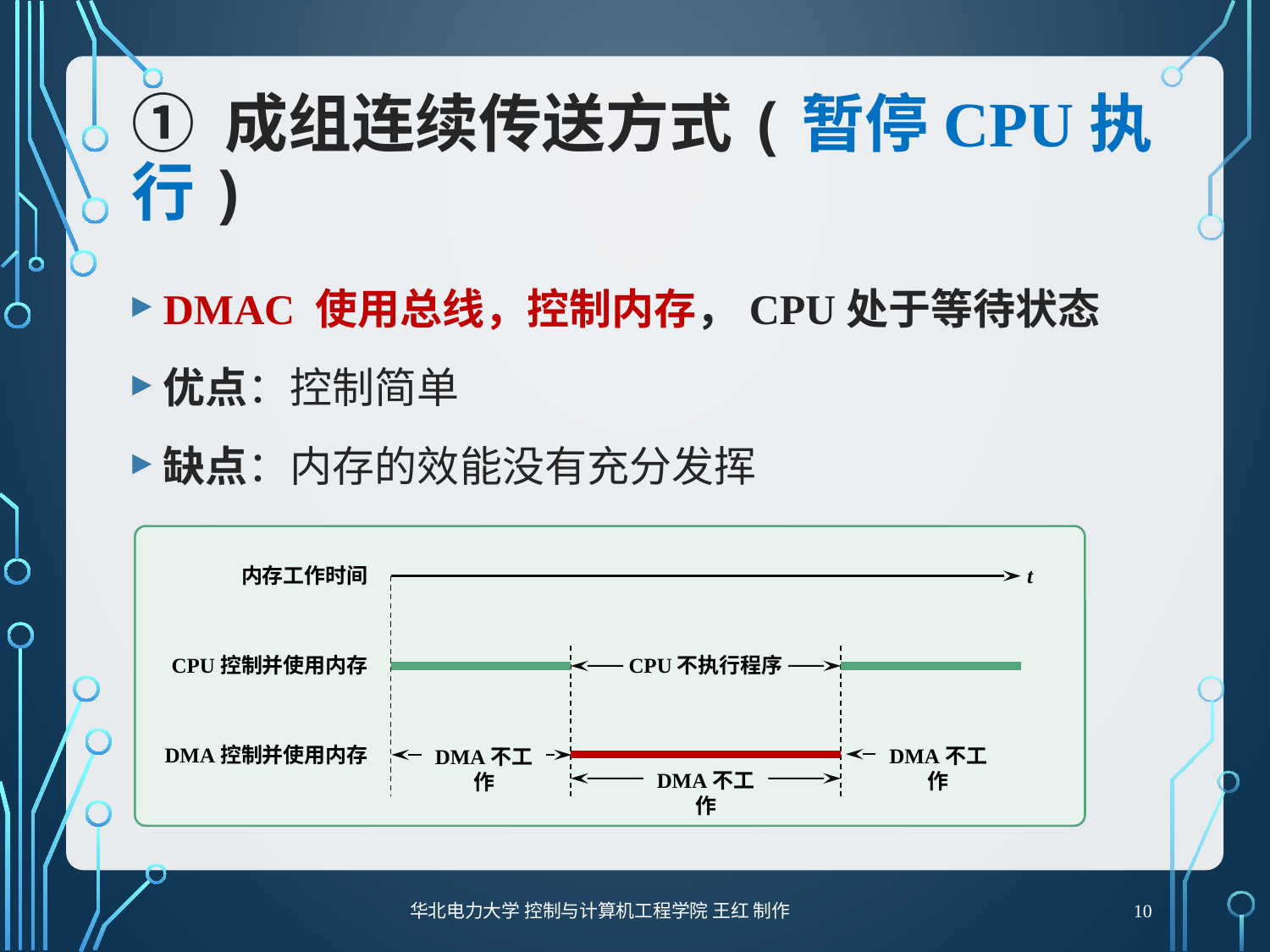

# ① 成组连续传送方式(暂停CPU执行)
DMAC 使用总线，控制内存，CPU处于等待状态
优点：控制简单
缺点：内存的效能没有充分发挥

t
内存工作时间
CPU不执行程序
CPU控制并使用内存
DMA控制并使用内存
DMA不工作
DMA不工作
DMA不工作
10
华北电力大学 控制与计算机工程学院 王红 制作